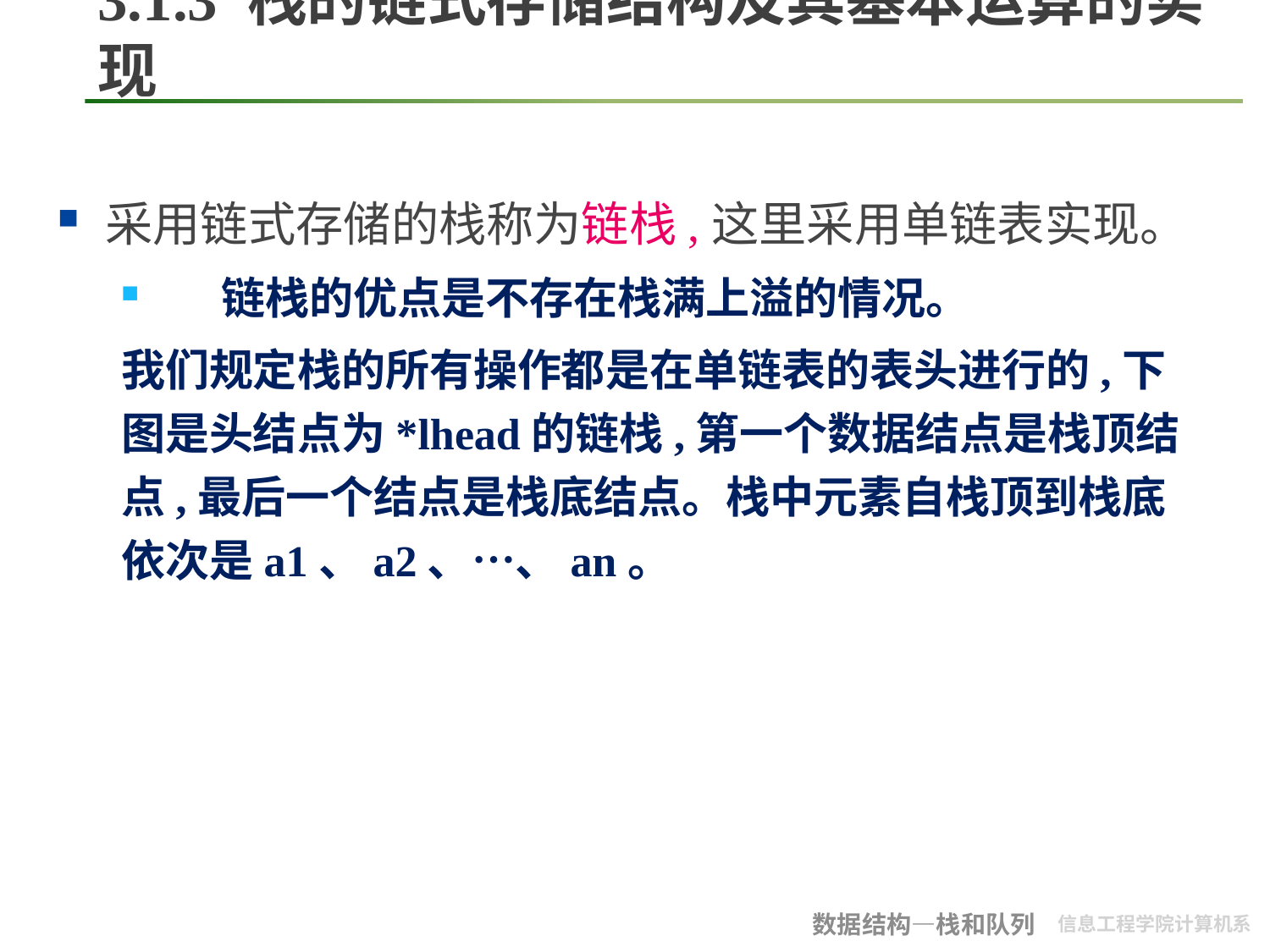

# 3.1.3 栈的链式存储结构及其基本运算的实现
采用链式存储的栈称为链栈,这里采用单链表实现。
     链栈的优点是不存在栈满上溢的情况。
我们规定栈的所有操作都是在单链表的表头进行的,下图是头结点为*lhead的链栈,第一个数据结点是栈顶结点,最后一个结点是栈底结点。栈中元素自栈顶到栈底依次是a1、a2、…、an。